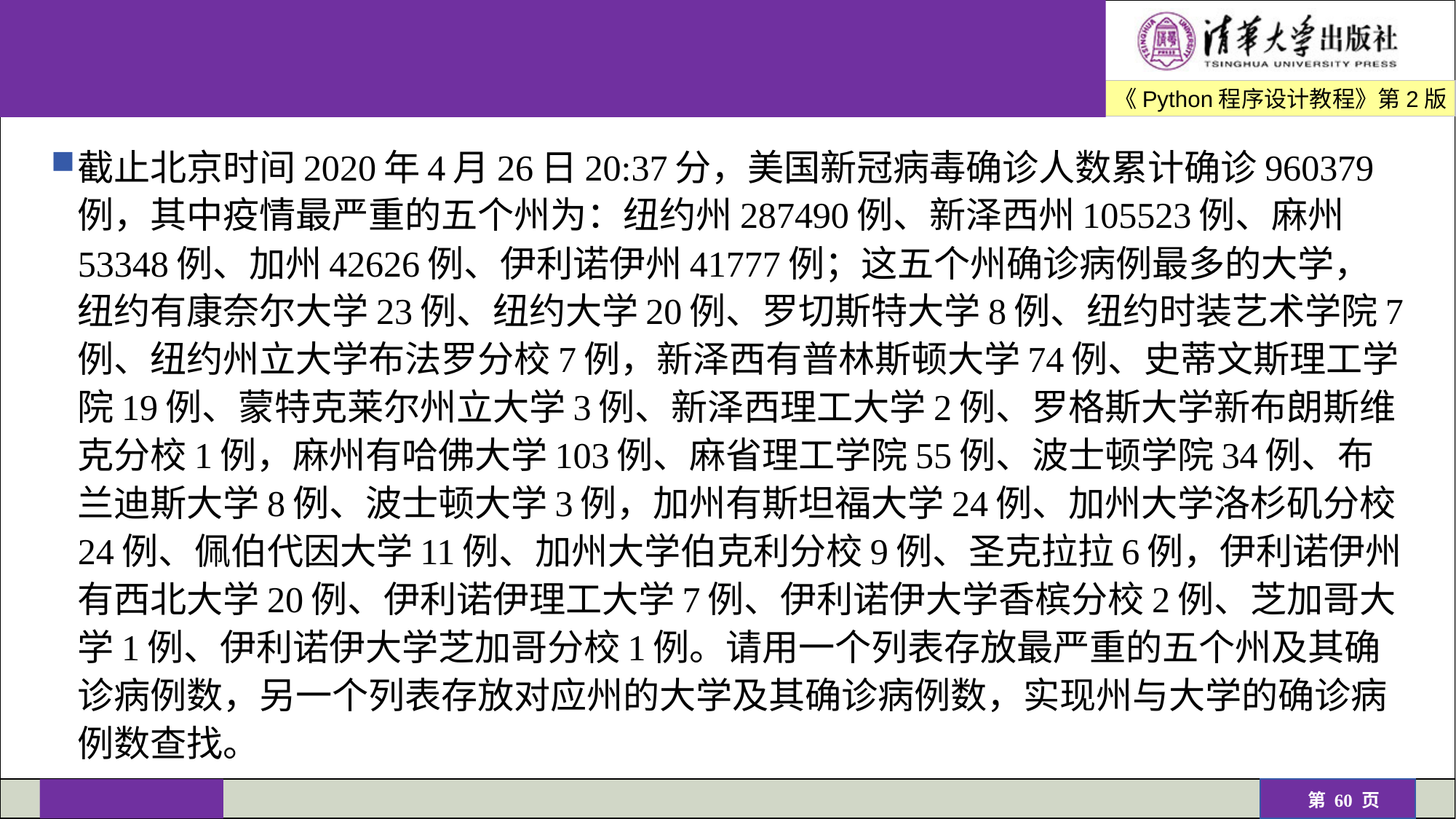

#
截止北京时间2020年4月26日20:37分，美国新冠病毒确诊人数累计确诊960379例，其中疫情最严重的五个州为：纽约州287490例、新泽西州105523例、麻州53348例、加州42626例、伊利诺伊州41777例；这五个州确诊病例最多的大学，纽约有康奈尔大学23例、纽约大学20例、罗切斯特大学8例、纽约时装艺术学院7例、纽约州立大学布法罗分校7例，新泽西有普林斯顿大学74例、史蒂文斯理工学院19例、蒙特克莱尔州立大学3例、新泽西理工大学2例、罗格斯大学新布朗斯维克分校1例，麻州有哈佛大学103例、麻省理工学院55例、波士顿学院34例、布兰迪斯大学8例、波士顿大学3例，加州有斯坦福大学24例、加州大学洛杉矶分校24例、佩伯代因大学11例、加州大学伯克利分校9例、圣克拉拉6例，伊利诺伊州有西北大学20例、伊利诺伊理工大学7例、伊利诺伊大学香槟分校2例、芝加哥大学1例、伊利诺伊大学芝加哥分校1例。请用一个列表存放最严重的五个州及其确诊病例数，另一个列表存放对应州的大学及其确诊病例数，实现州与大学的确诊病例数查找。